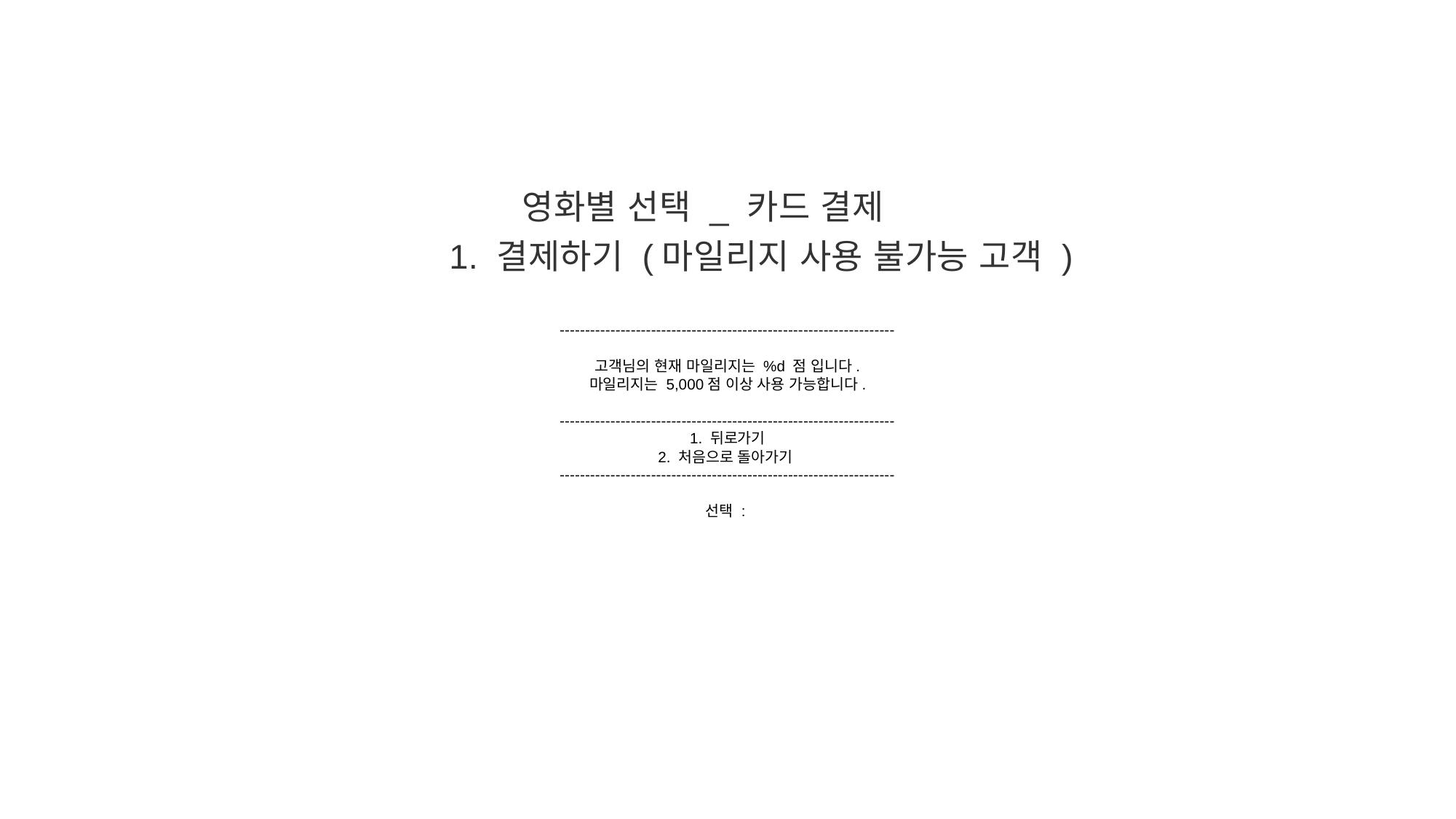

영화별 선택 _ 카드 결제
1. 결제하기 (마일리지 사용 불가능 고객 )
------------------------------------------------------------------

고객님의 현재 마일리지는 %d 점 입니다.
마일리지는 5,000점 이상 사용 가능합니다.

------------------------------------------------------------------
1. 뒤로가기
2. 처음으로 돌아가기
------------------------------------------------------------------

선택 :